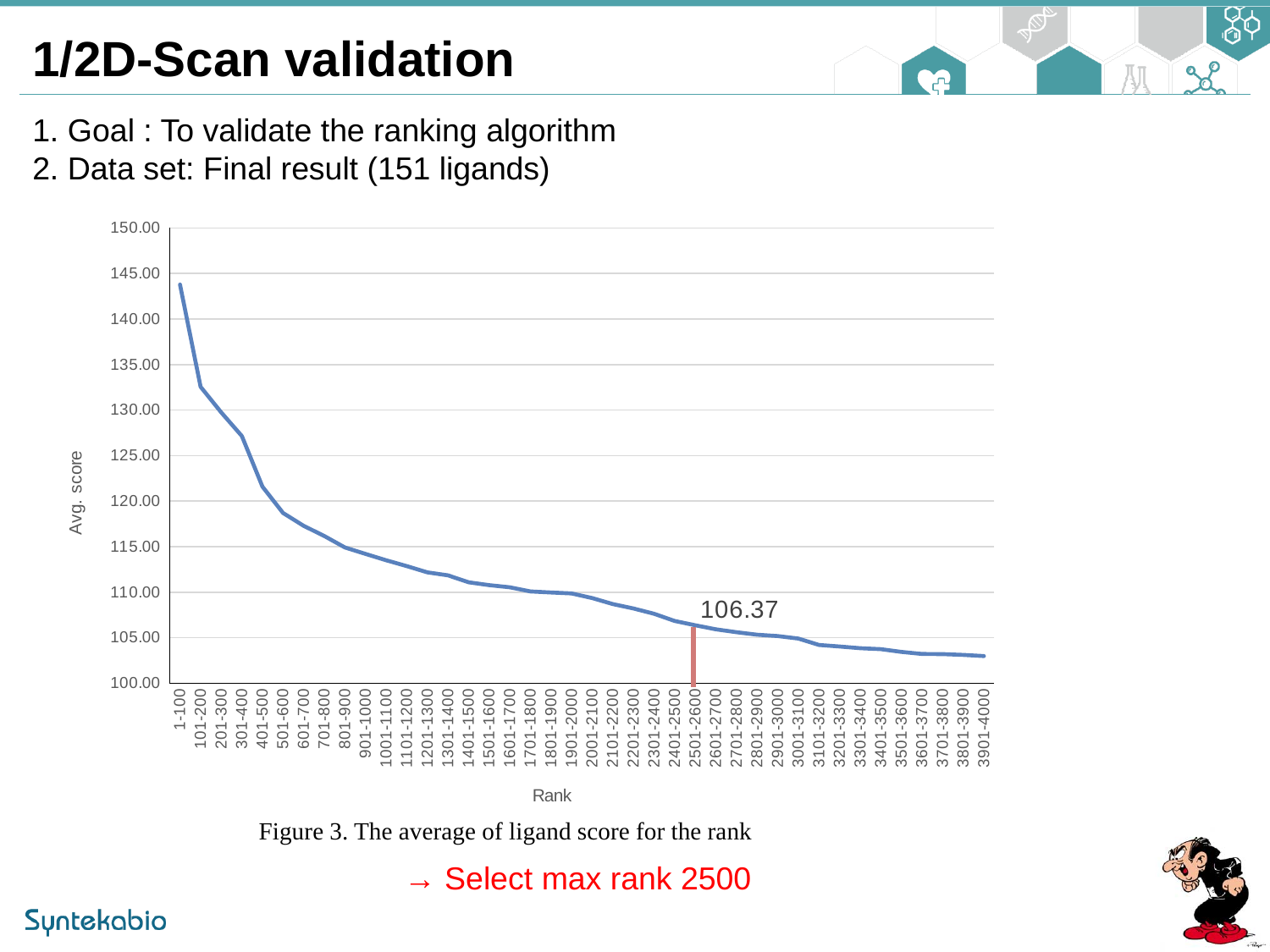

1/2D-Scan validation
1. Goal : To validate the ranking algorithm
2. Data set: Final result (151 ligands)

### Chart

| Category | 요약 |
|---|---|
| 1-100 | 143.7784210526316 |
| 101-200 | 132.55421052631579 |
| 201-300 | 129.7457894736842 |
| 301-400 | 127.15157894736842 |
| 401-500 | 121.59315789473685 |
| 501-600 | 118.70368421052632 |
| 601-700 | 117.28421052631579 |
| 701-800 | 116.16842105263157 |
| 801-900 | 114.91105263157895 |
| 901-1000 | 114.20210526315789 |
| 1001-1100 | 113.50421052631579 |
| 1101-1200 | 112.86105263157894 |
| 1201-1300 | 112.17631578947369 |
| 1301-1400 | 111.84736842105264 |
| 1401-1500 | 111.08421052631579 |
| 1501-1600 | 110.77052631578947 |
| 1601-1700 | 110.53947368421052 |
| 1701-1800 | 110.07947368421053 |
| 1801-1900 | 109.96631578947368 |
| 1901-2000 | 109.86 |
| 2001-2100 | 109.35105263157895 |
| 2101-2200 | 108.69421052631579 |
| 2201-2300 | 108.20842105263158 |
| 2301-2400 | 107.62894736842105 |
| 2401-2500 | 106.83894736842105 |
| 2501-2600 | 106.36578947368422 |
| 2601-2700 | 105.92473684210526 |
| 2701-2800 | 105.60315789473684 |
| 2801-2900 | 105.33052631578947 |
| 2901-3000 | 105.18052631578948 |
| 3001-3100 | 104.90684210526315 |
| 3101-3200 | 104.2057894736842 |
| 3201-3300 | 104.03315789473685 |
| 3301-3400 | 103.85 |
| 3401-3500 | 103.74736842105263 |
| 3501-3600 | 103.44368421052631 |
| 3601-3700 | 103.21736842105263 |
| 3701-3800 | 103.19894736842106 |
| 3801-3900 | 103.11473684210526 |
| 3901-4000 | 102.98736842105264 |
Figure 3. The average of ligand score for the rank
→ Select max rank 2500